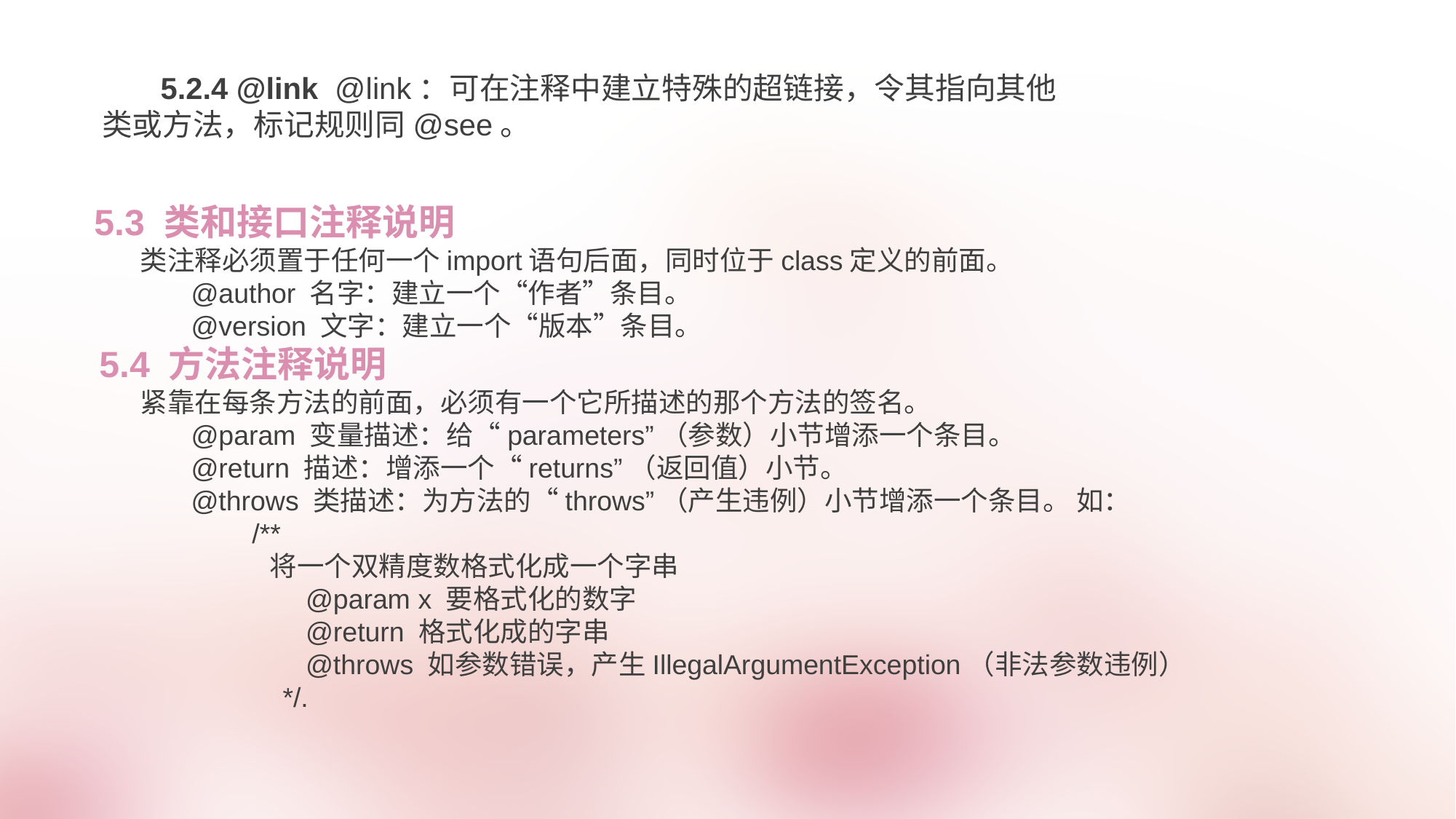

5.2.4 @link  @link：可在注释中建立特殊的超链接，令其指向其他类或方法，标记规则同@see。

 5.3 类和接口注释说明
        类注释必须置于任何一个import语句后面，同时位于class定义的前面。
              @author 名字：建立一个“作者”条目。
              @version 文字：建立一个“版本”条目。
  5.4 方法注释说明
        紧靠在每条方法的前面，必须有一个它所描述的那个方法的签名。
              @param 变量描述：给“parameters”（参数）小节增添一个条目。
              @return 描述：增添一个“returns”（返回值）小节。
              @throws 类描述：为方法的“throws”（产生违例）小节增添一个条目。 如：
                      /**
                             将一个双精度数格式化成一个字串
                             @param x 要格式化的数字
                             @return 格式化成的字串
                             @throws 如参数错误，产生IllegalArgumentException（非法参数违例）
                          */.